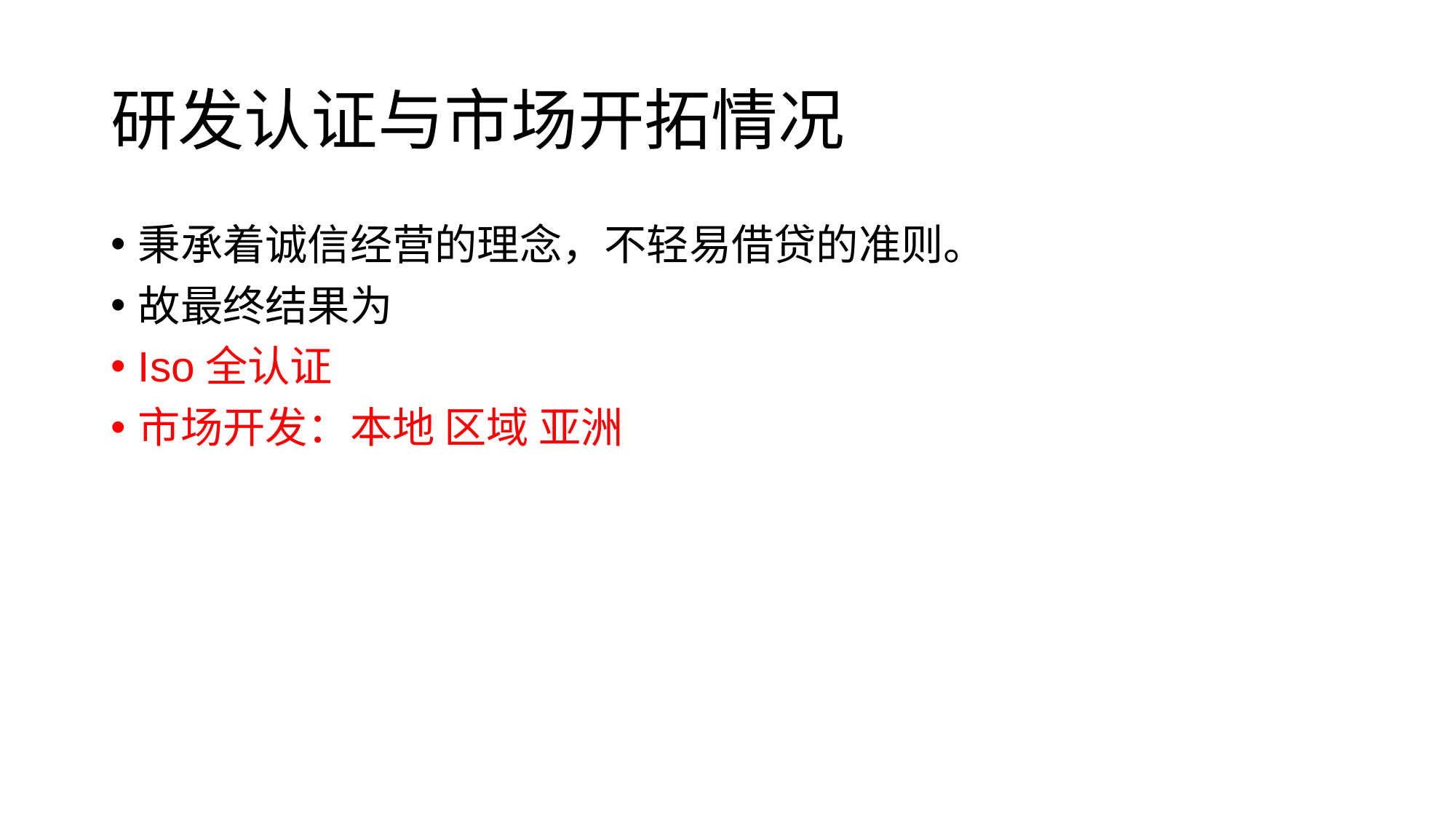

# 研发认证与市场开拓情况
秉承着诚信经营的理念，不轻易借贷的准则。
故最终结果为
Iso全认证
市场开发：本地 区域 亚洲